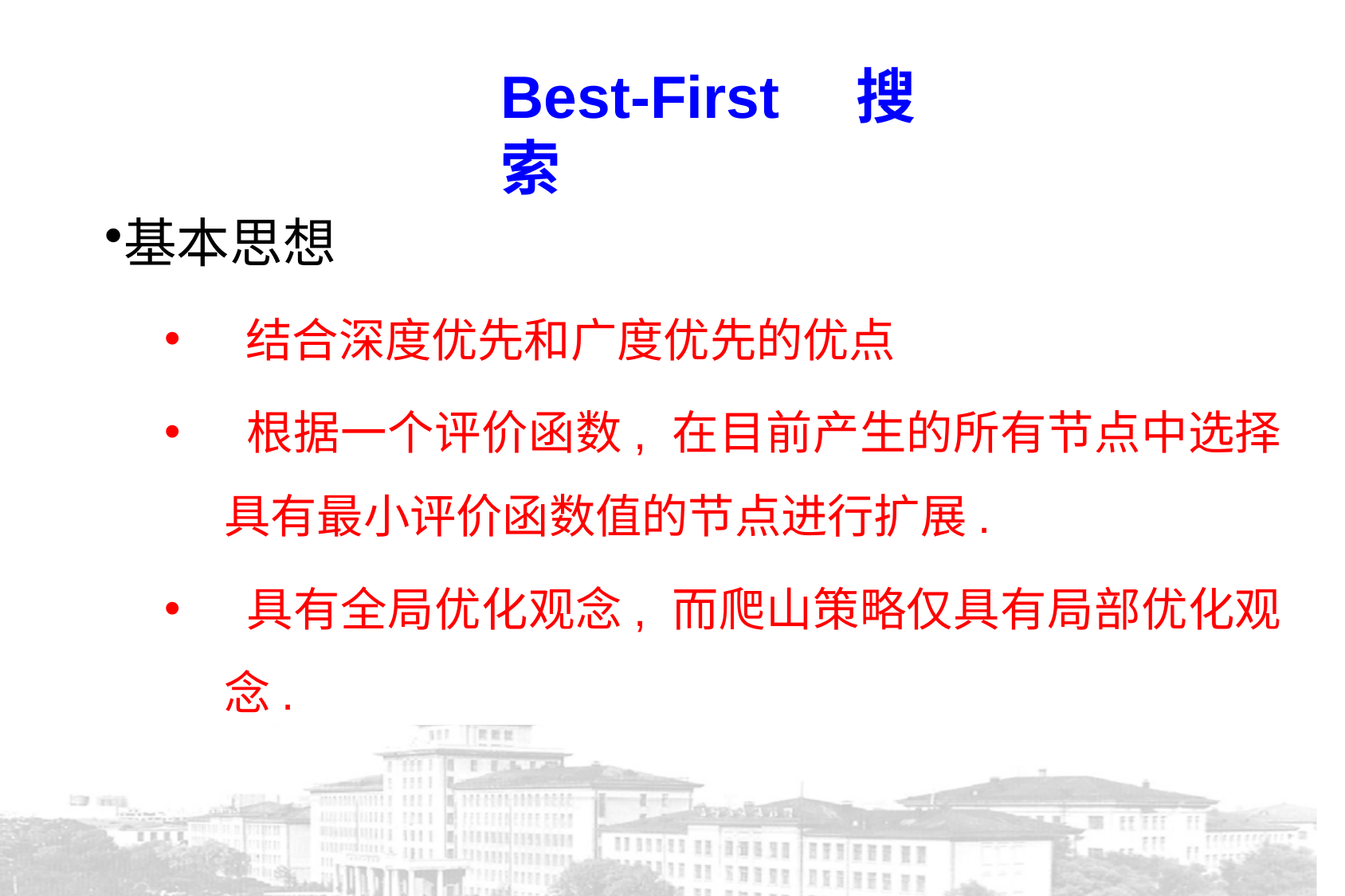

Best-First 搜索
基本思想
 结合深度优先和广度优先的优点
 根据一个评价函数, 在目前产生的所有节点中选择具有最小评价函数值的节点进行扩展.
 具有全局优化观念, 而爬山策略仅具有局部优化观念.